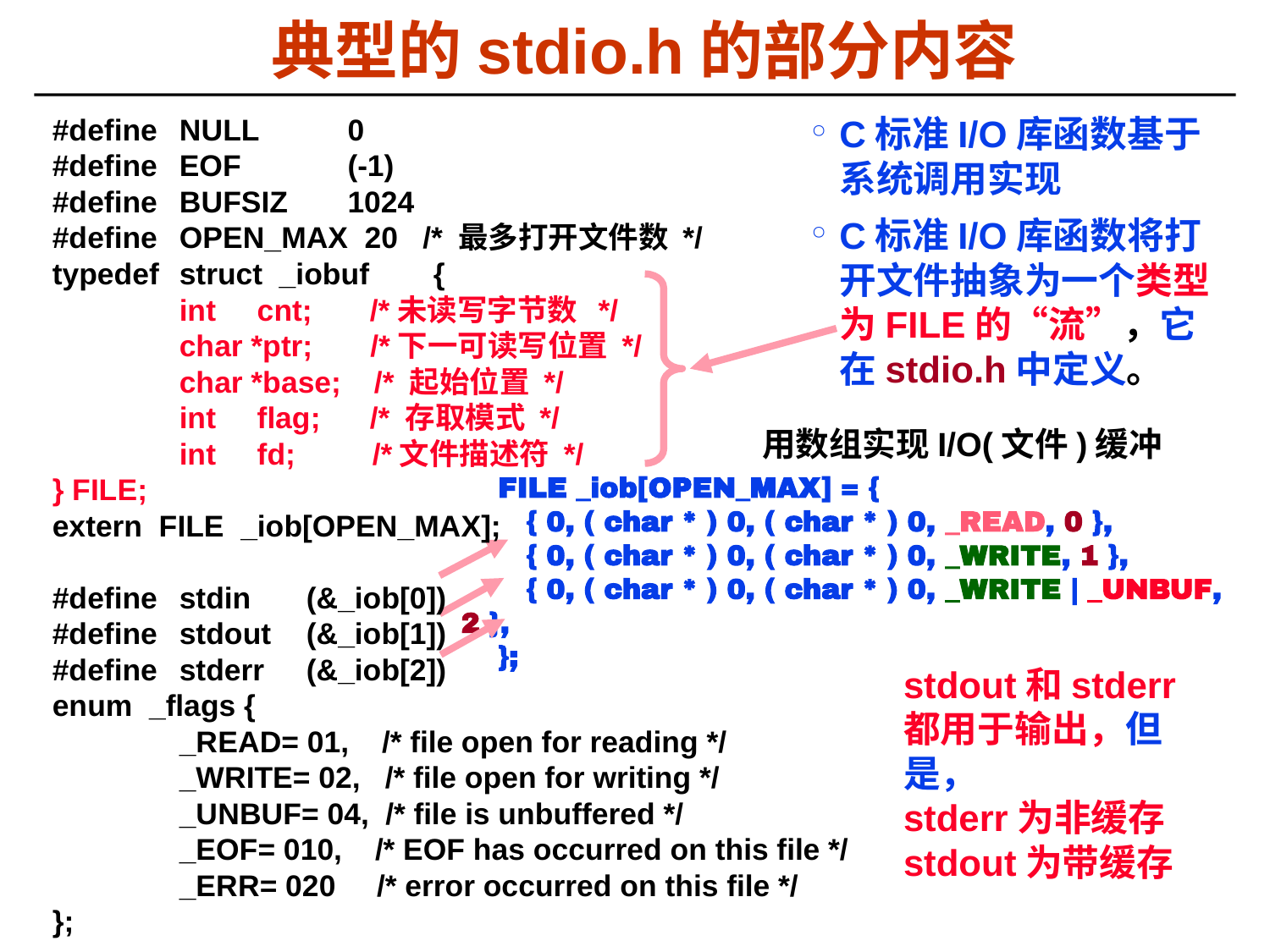

# 典型的stdio.h的部分内容
#define 	NULL	     0
#define 	EOF	     (-1)
#define 	BUFSIZ	     1024
#define 	OPEN_MAX  20   /* 最多打开文件数 */
typedef	struct  _iobuf	{
	int     cnt;       /*未读写字节数  */
	char *ptr;       /*下一可读写位置 */
	char *base;    /* 起始位置 */
	int     flag;      /* 存取模式 */
	int     fd;	        /*文件描述符 */
} FILE;
extern  FILE  _iob[OPEN_MAX];

#define	stdin	(&_iob[0])
#define	stdout	(&_iob[1])
#define	stderr	(&_iob[2])
enum  _flags {
	_READ= 01,    /* file open for reading */
	_WRITE= 02,   /* file open for writing */
 	_UNBUF= 04,  /* file is unbuffered */
	_EOF= 010,    /* EOF has occurred on this file */	_ERR= 020     /* error occurred on this file */
};
C标准I/O库函数基于系统调用实现
C标准I/O库函数将打开文件抽象为一个类型为FILE的“流”，它在stdio.h中定义。

用数组实现I/O(文件)缓冲
FILE _iob[OPEN_MAX] = {
   { 0, ( char * ) 0, ( char * ) 0, _READ, 0 },
   { 0, ( char * ) 0, ( char * ) 0, _WRITE, 1 },
   { 0, ( char * ) 0, ( char * ) 0, _WRITE | _UNBUF, 2 },
};

stdout和stderr都用于输出，但是，
stderr为非缓存
stdout为带缓存